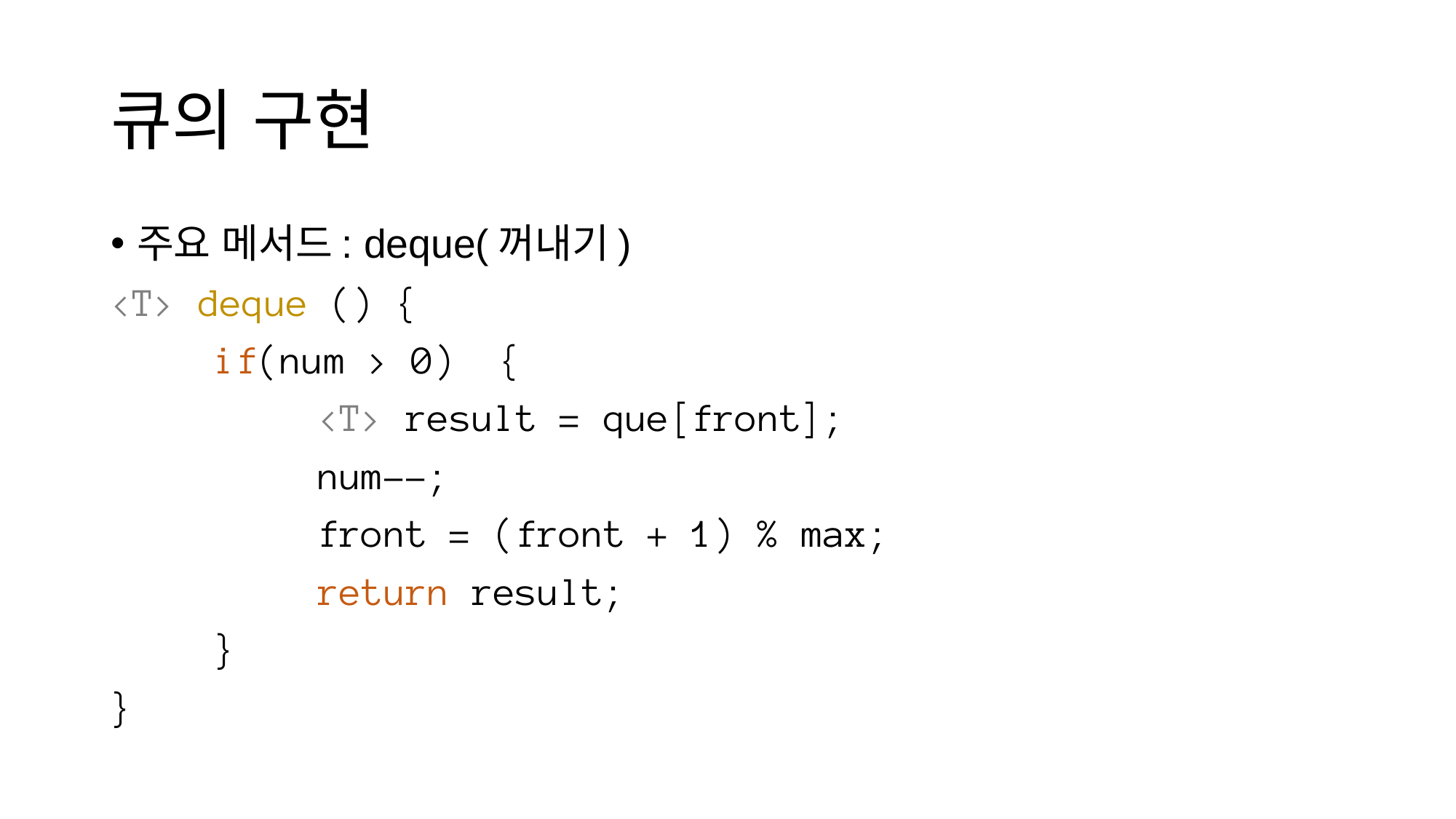

# 큐의 구현
주요 메서드: deque(꺼내기)
<T> deque () {
	if(num > 0)  {
		<T> result = que[front];
		num--;
		front = (front + 1) % max;
		return result;
	}
}